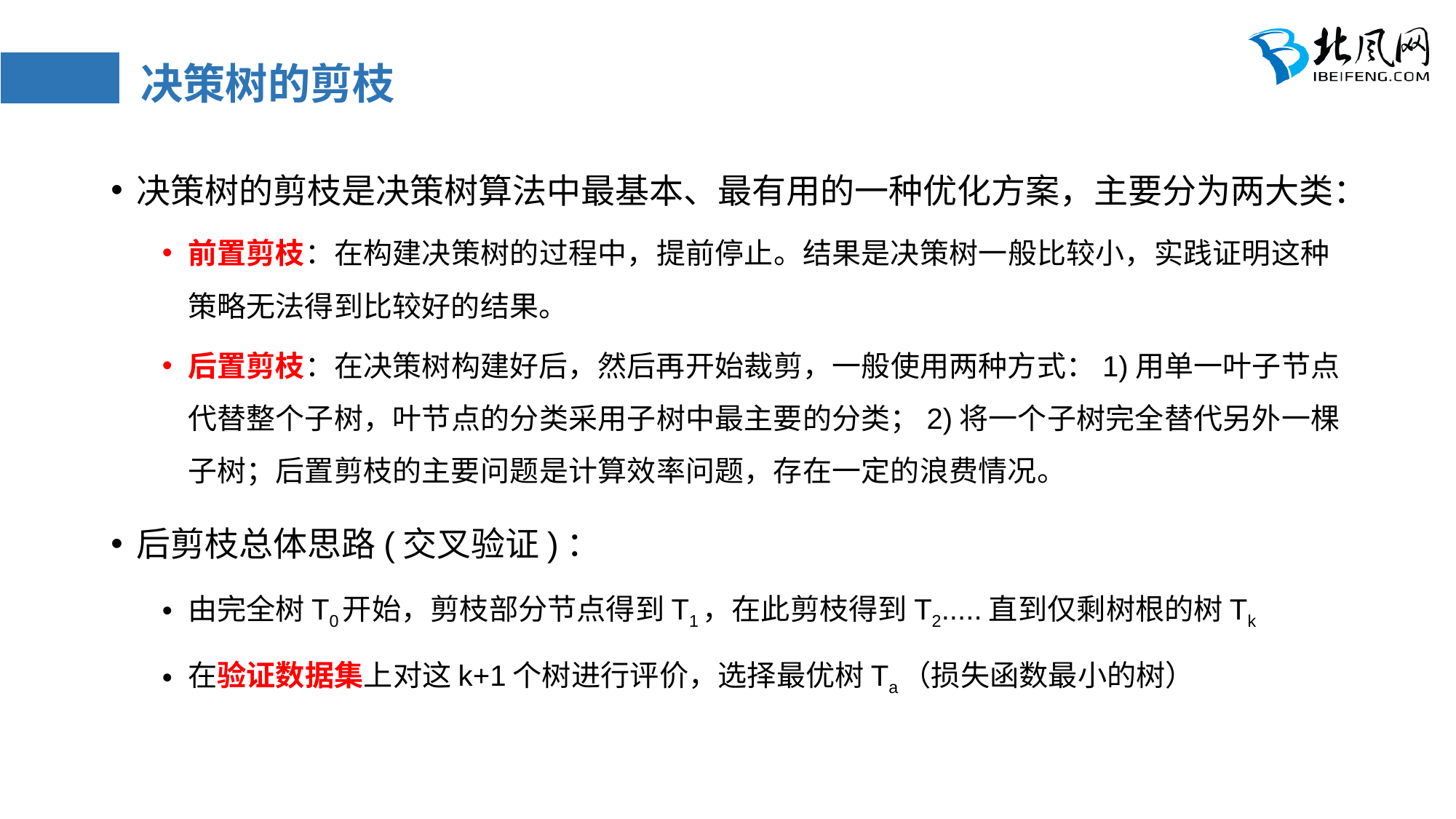

# 决策树的剪枝
决策树的剪枝是决策树算法中最基本、最有用的一种优化方案，主要分为两大类：
前置剪枝：在构建决策树的过程中，提前停止。结果是决策树一般比较小，实践证明这种策略无法得到比较好的结果。
后置剪枝：在决策树构建好后，然后再开始裁剪，一般使用两种方式：1)用单一叶子节点代替整个子树，叶节点的分类采用子树中最主要的分类；2)将一个子树完全替代另外一棵子树；后置剪枝的主要问题是计算效率问题，存在一定的浪费情况。
后剪枝总体思路(交叉验证)：
由完全树T0开始，剪枝部分节点得到T1，在此剪枝得到T2.....直到仅剩树根的树Tk
在验证数据集上对这k+1个树进行评价，选择最优树Ta（损失函数最小的树）